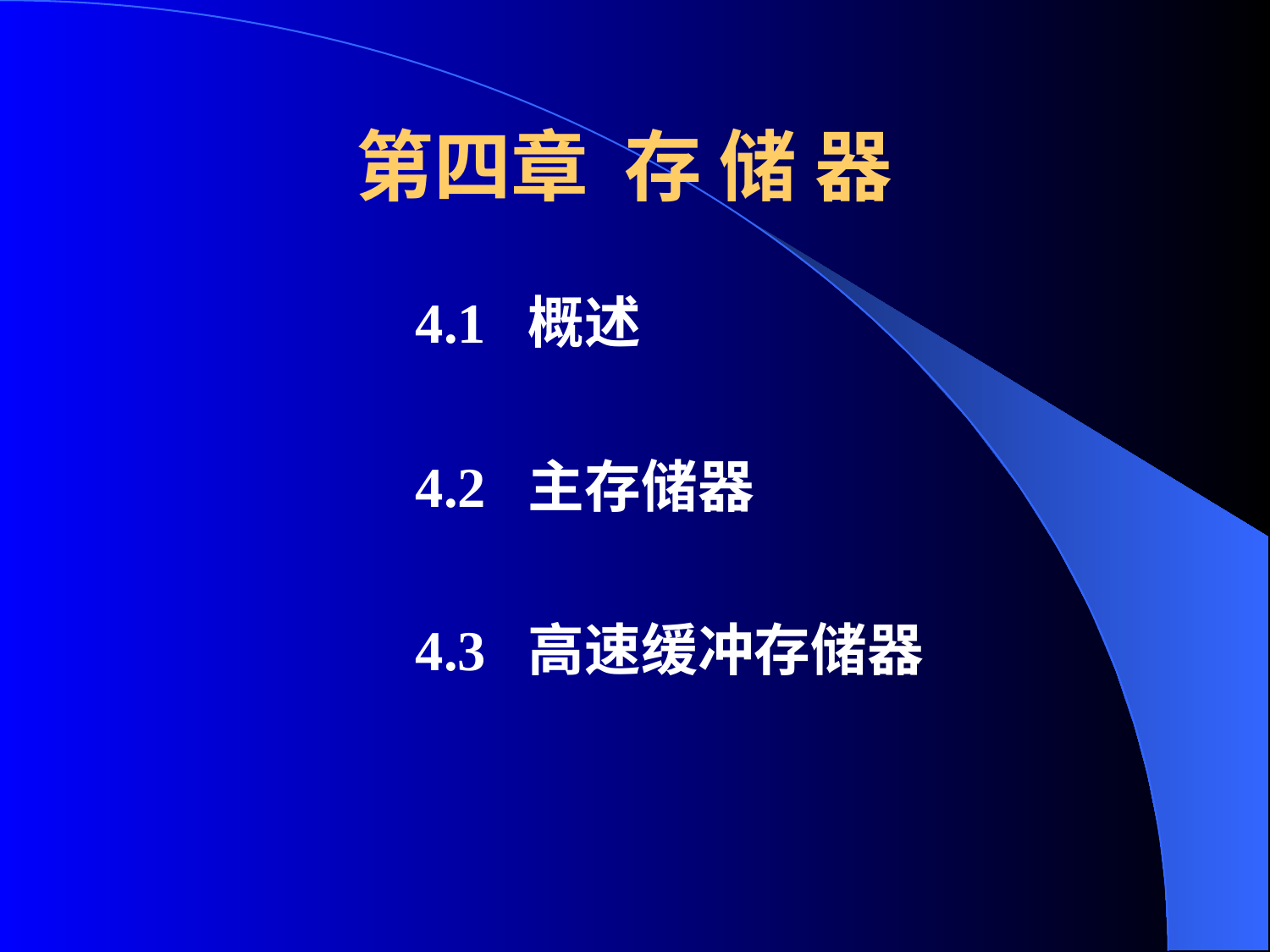

# 第四章  存 储 器
4.1  概述
4.2  主存储器
4.3  高速缓冲存储器